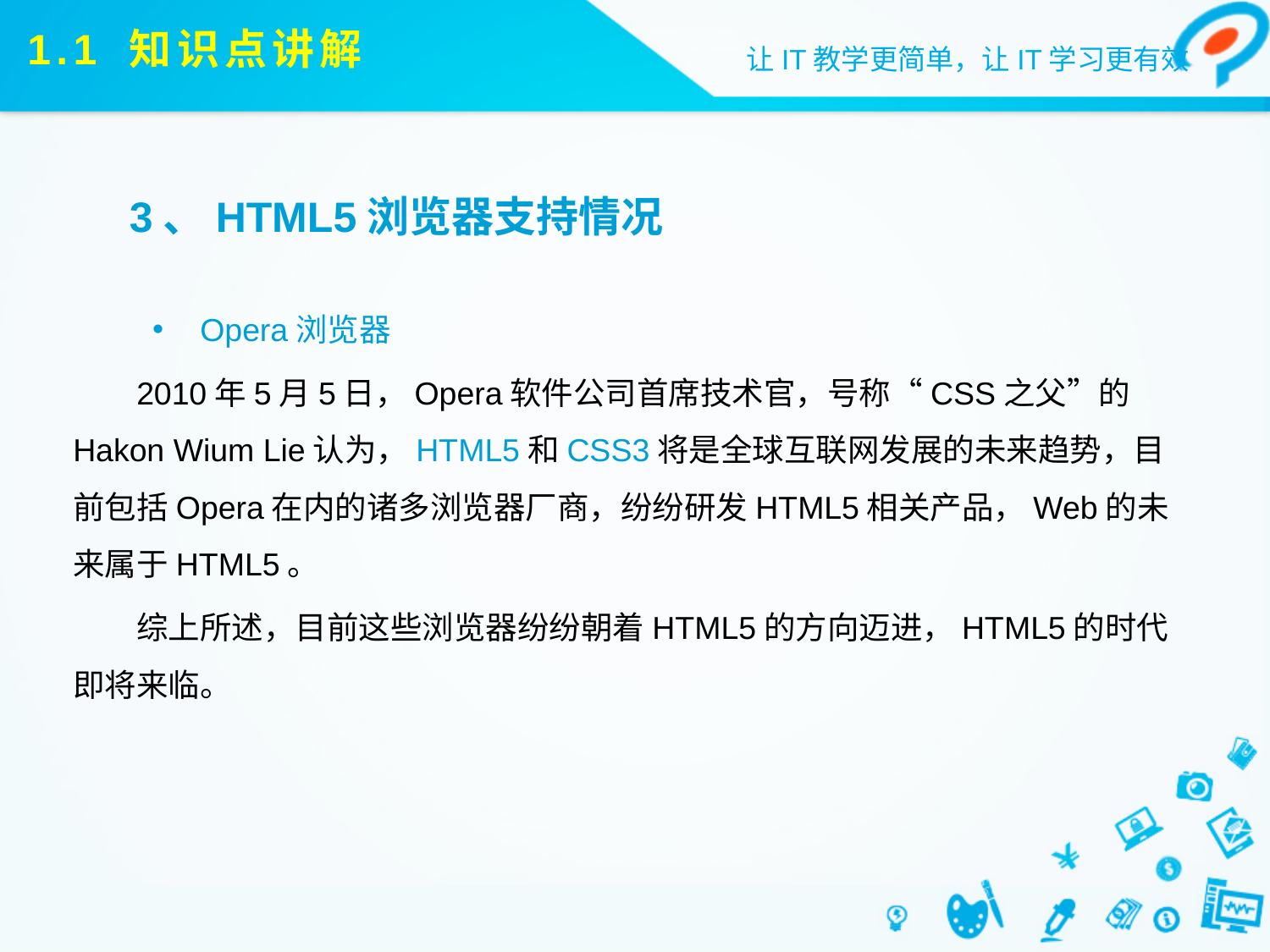

# 1.1 知识点讲解
3、HTML5浏览器支持情况
Opera浏览器
2010年5月5日，Opera软件公司首席技术官，号称“CSS之父”的Hakon Wium Lie认为，HTML5和CSS3将是全球互联网发展的未来趋势，目前包括Opera在内的诸多浏览器厂商，纷纷研发HTML5相关产品，Web的未来属于HTML5。
综上所述，目前这些浏览器纷纷朝着HTML5的方向迈进，HTML5的时代即将来临。